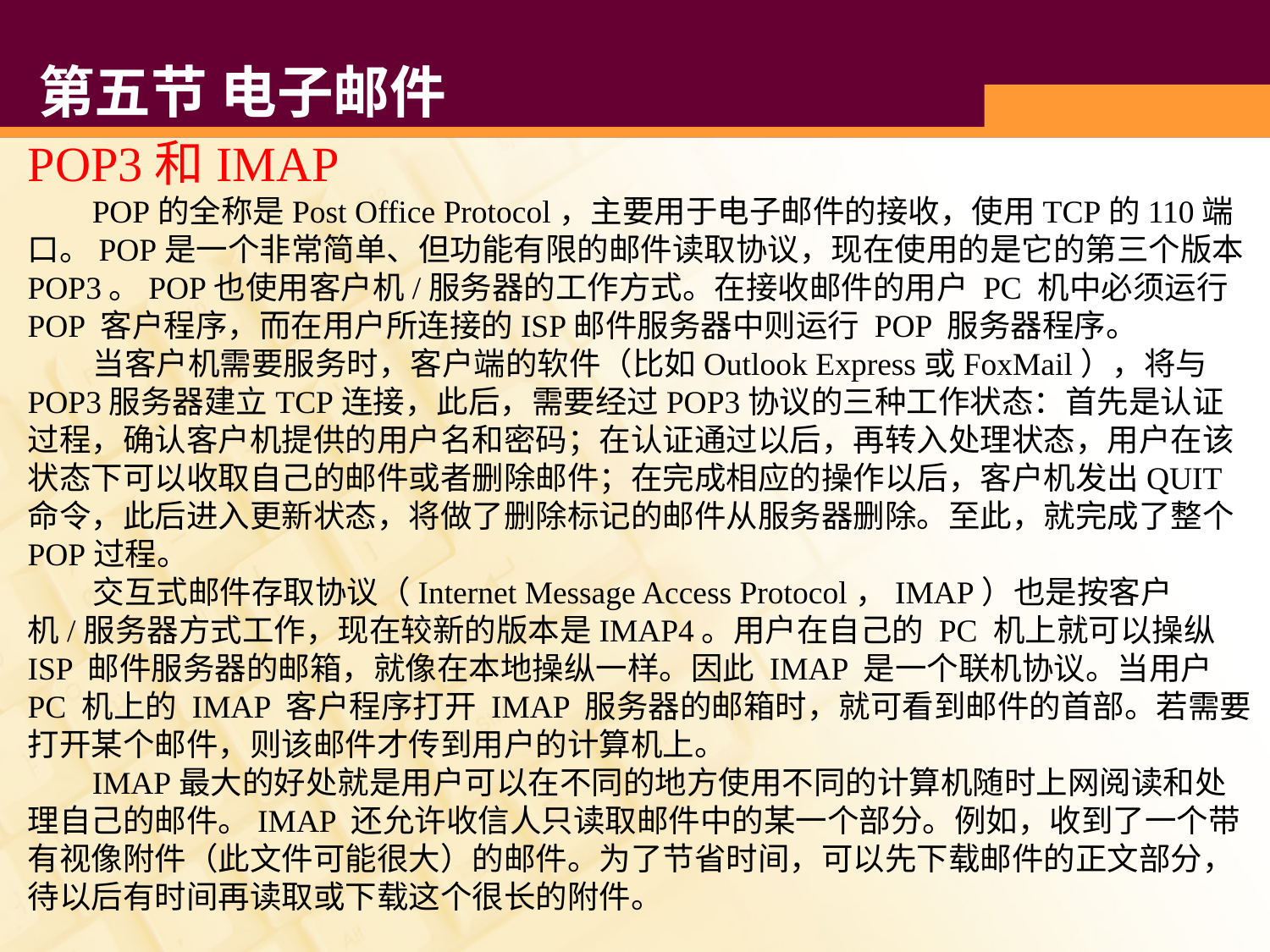

# 第五节 电子邮件
POP3和IMAP
        POP的全称是Post Office Protocol，主要用于电子邮件的接收，使用TCP的110端口。POP是一个非常简单、但功能有限的邮件读取协议，现在使用的是它的第三个版本 POP3。POP也使用客户机/服务器的工作方式。在接收邮件的用户 PC 机中必须运行 POP 客户程序，而在用户所连接的ISP邮件服务器中则运行 POP 服务器程序。
        当客户机需要服务时，客户端的软件（比如Outlook Express或FoxMail），将与POP3服务器建立TCP连接，此后，需要经过POP3协议的三种工作状态：首先是认证过程，确认客户机提供的用户名和密码；在认证通过以后，再转入处理状态，用户在该状态下可以收取自己的邮件或者删除邮件；在完成相应的操作以后，客户机发出QUIT命令，此后进入更新状态，将做了删除标记的邮件从服务器删除。至此，就完成了整个POP过程。
        交互式邮件存取协议（Internet Message Access Protocol，IMAP）也是按客户机/服务器方式工作，现在较新的版本是IMAP4。用户在自己的 PC 机上就可以操纵 ISP 邮件服务器的邮箱，就像在本地操纵一样。因此 IMAP 是一个联机协议。当用户 PC 机上的 IMAP 客户程序打开 IMAP 服务器的邮箱时，就可看到邮件的首部。若需要打开某个邮件，则该邮件才传到用户的计算机上。
        IMAP最大的好处就是用户可以在不同的地方使用不同的计算机随时上网阅读和处理自己的邮件。IMAP 还允许收信人只读取邮件中的某一个部分。例如，收到了一个带有视像附件（此文件可能很大）的邮件。为了节省时间，可以先下载邮件的正文部分，待以后有时间再读取或下载这个很长的附件。